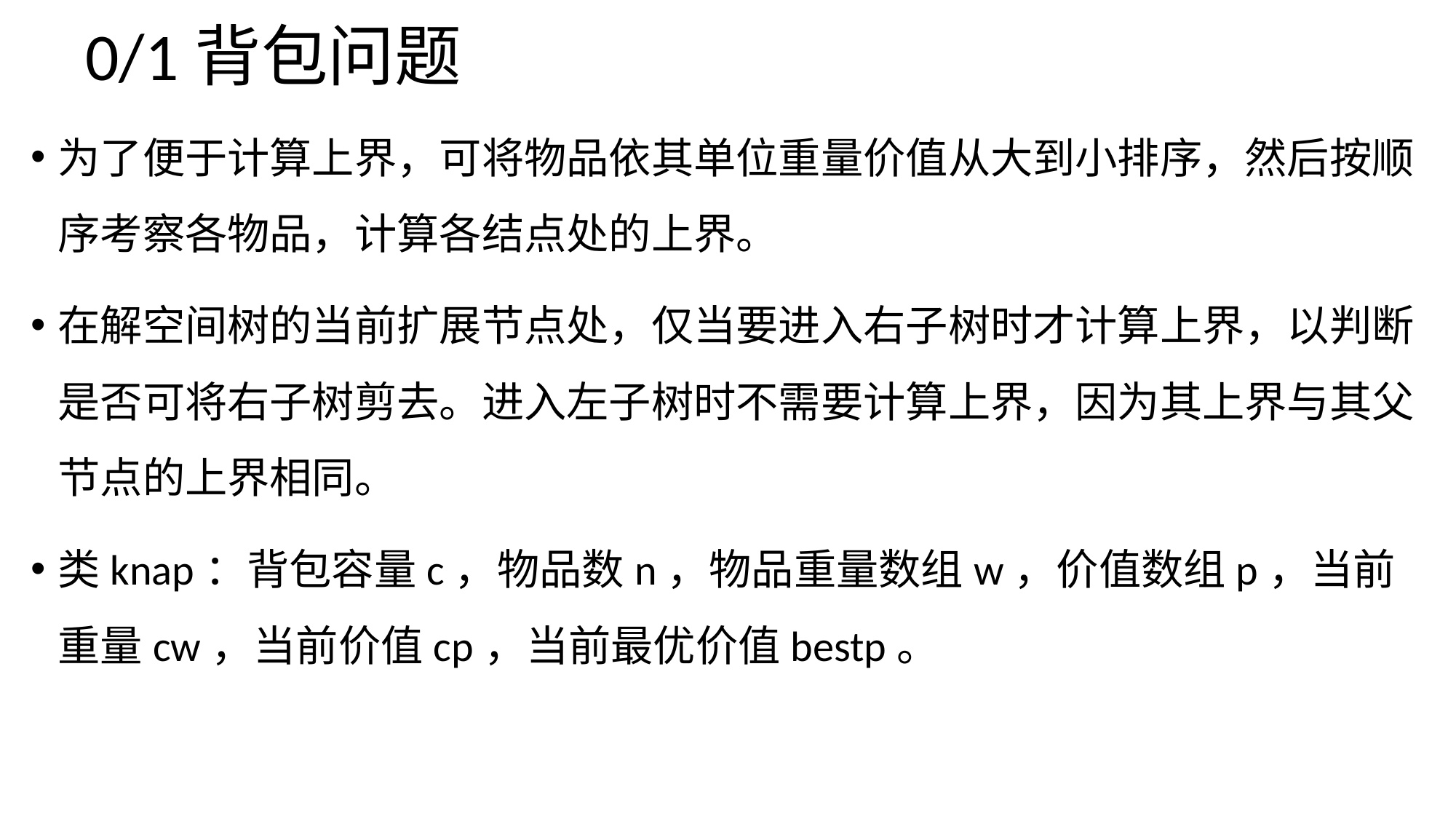

# 0/1背包问题
为了便于计算上界，可将物品依其单位重量价值从大到小排序，然后按顺序考察各物品，计算各结点处的上界。
在解空间树的当前扩展节点处，仅当要进入右子树时才计算上界，以判断是否可将右子树剪去。进入左子树时不需要计算上界，因为其上界与其父节点的上界相同。
类knap：背包容量c，物品数n，物品重量数组w，价值数组p，当前重量cw，当前价值cp，当前最优价值bestp。